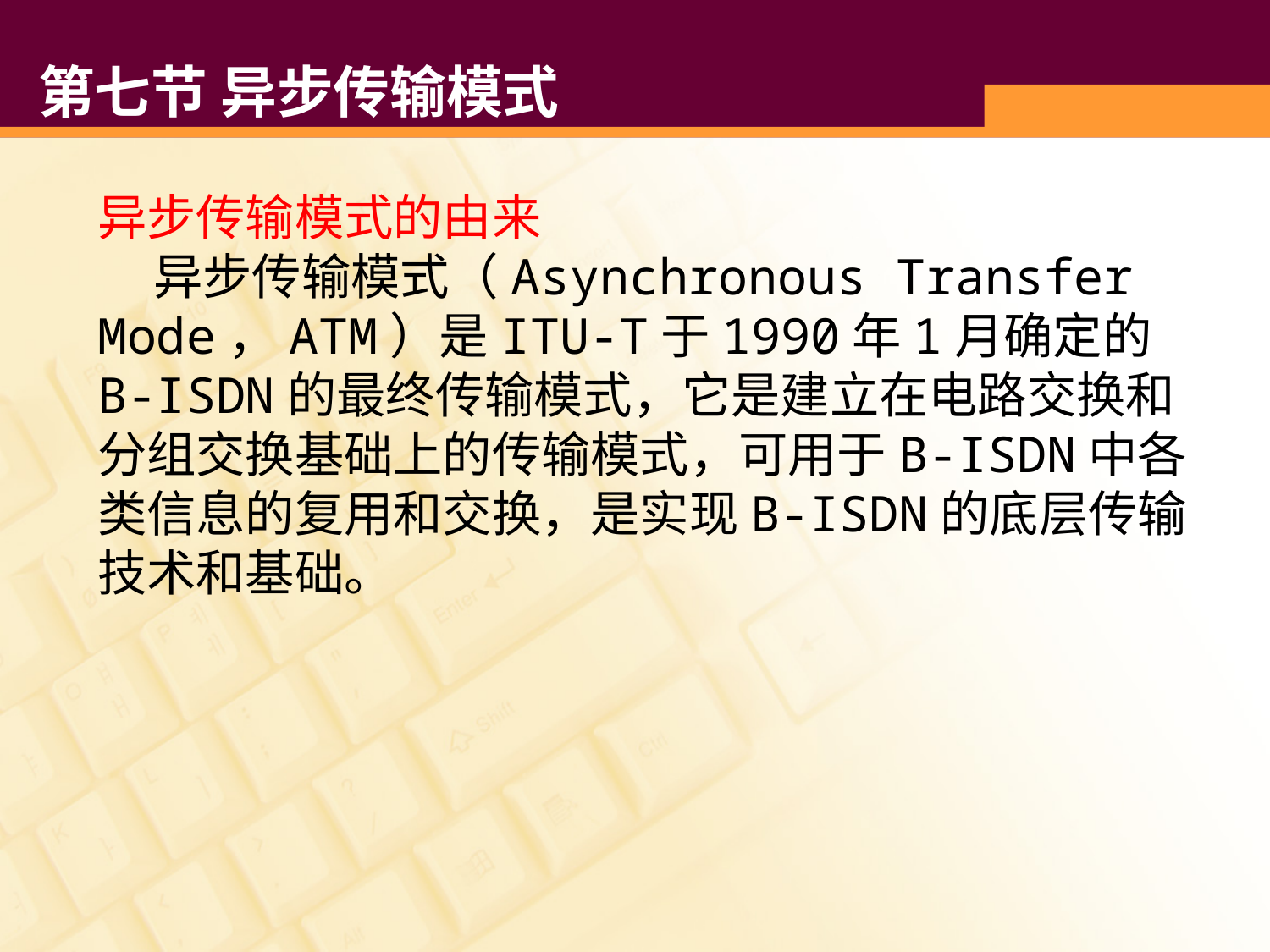

# 第七节 异步传输模式
异步传输模式的由来
    异步传输模式（Asynchronous Transfer Mode，ATM）是ITU-T于1990年1月确定的B-ISDN的最终传输模式，它是建立在电路交换和分组交换基础上的传输模式，可用于B-ISDN中各类信息的复用和交换，是实现B-ISDN的底层传输技术和基础。